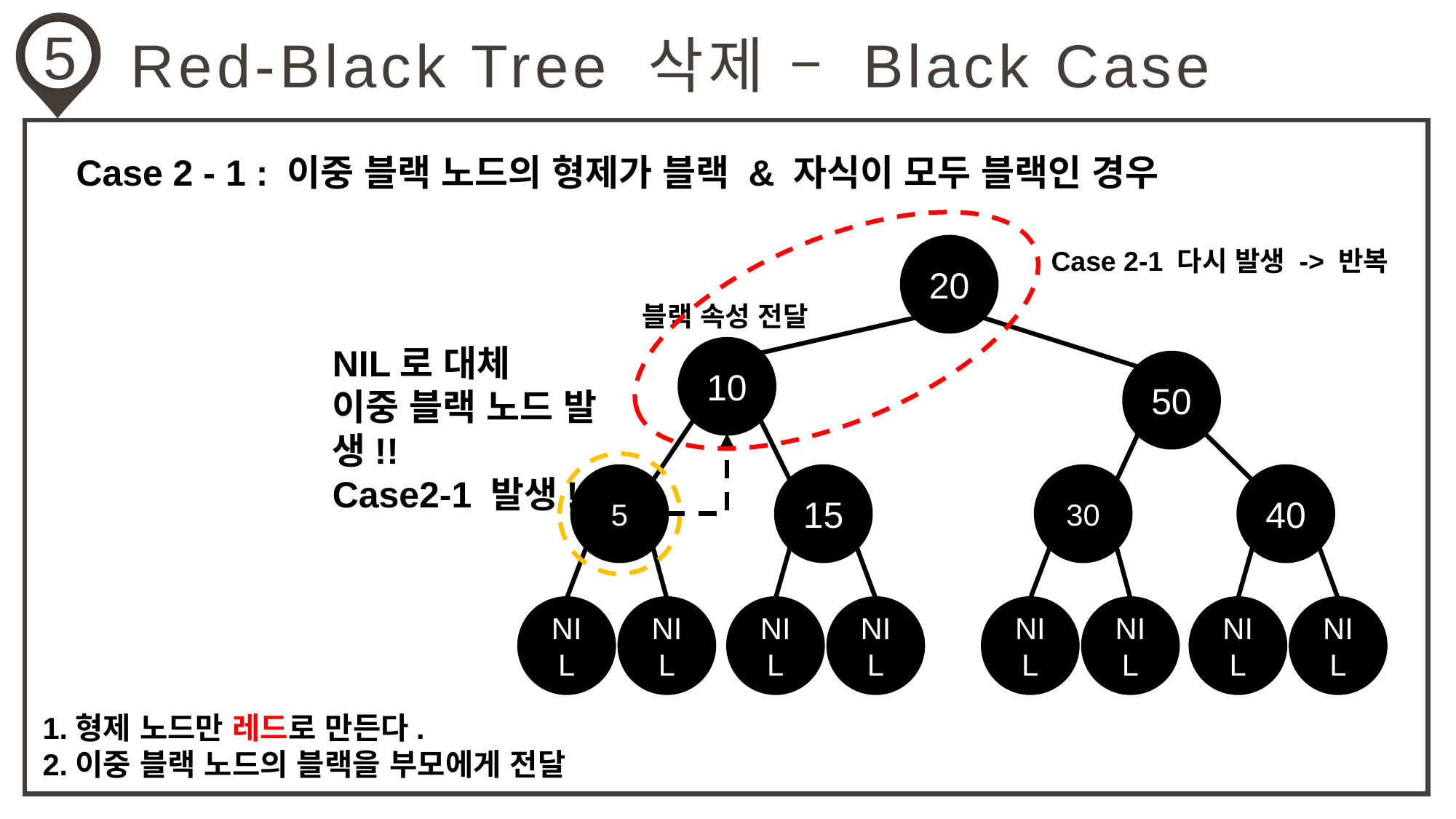

5
Red-Black Tree 삭제 – Black Case
Case 2 - 1 : 이중 블랙 노드의 형제가 블랙 & 자식이 모두 블랙인 경우
20

Case 2-1 다시 발생 -> 반복
블랙 속성 전달
NIL로 대체
이중 블랙 노드 발생!!
Case2-1 발생!!
10
50

5
15
30
40
NIL
NIL
NIL
NIL
NIL
NIL
NIL
NIL
1.형제 노드만 레드로 만든다.
2.이중 블랙 노드의 블랙을 부모에게 전달